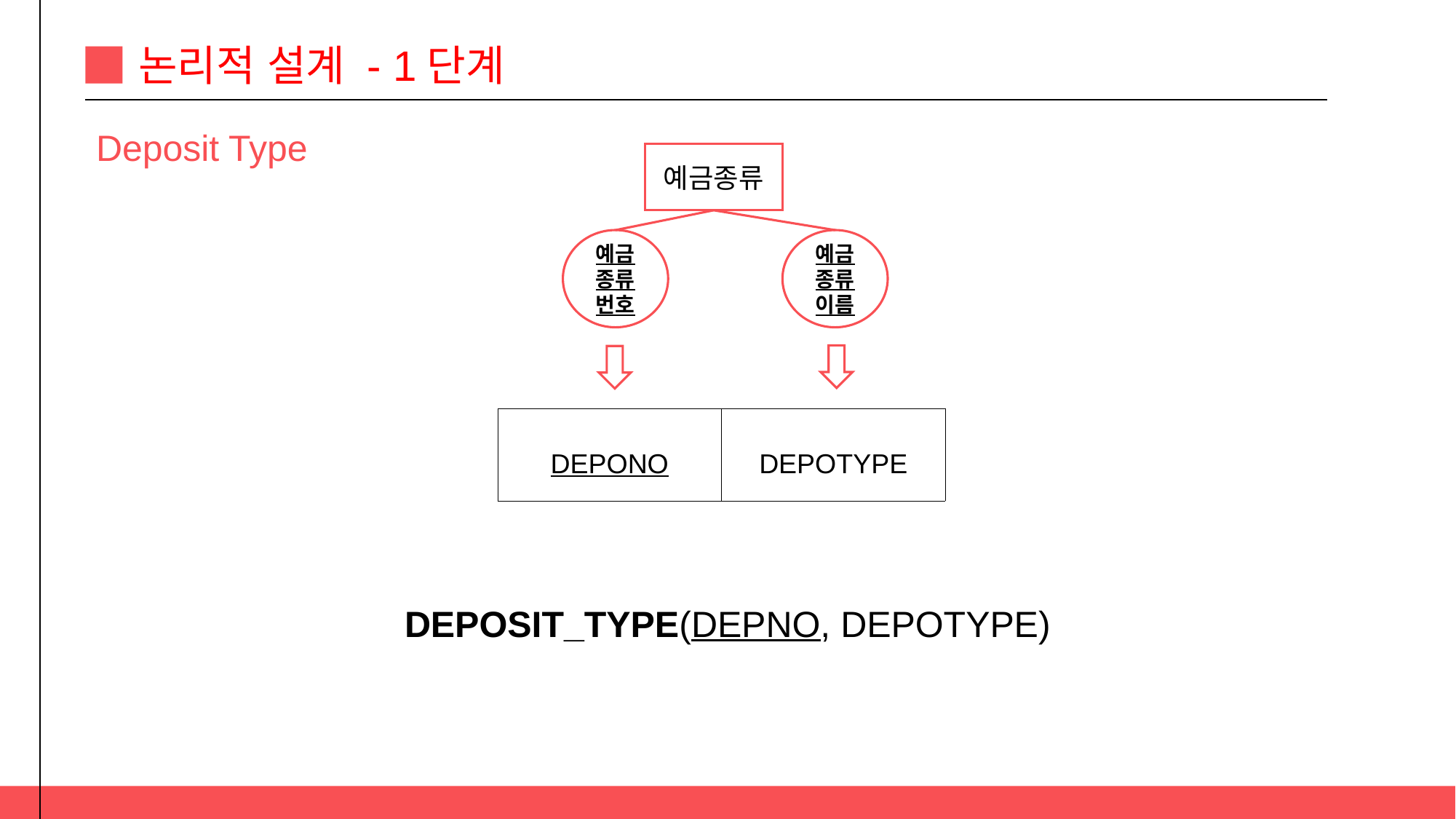

논리적 설계 - 1단계

Deposit Type
예금종류
예금
종류
번호
예금
종류이름

| DEPONO | DEPOTYPE |
| --- | --- |
DEPOSIT_TYPE(DEPNO, DEPOTYPE)